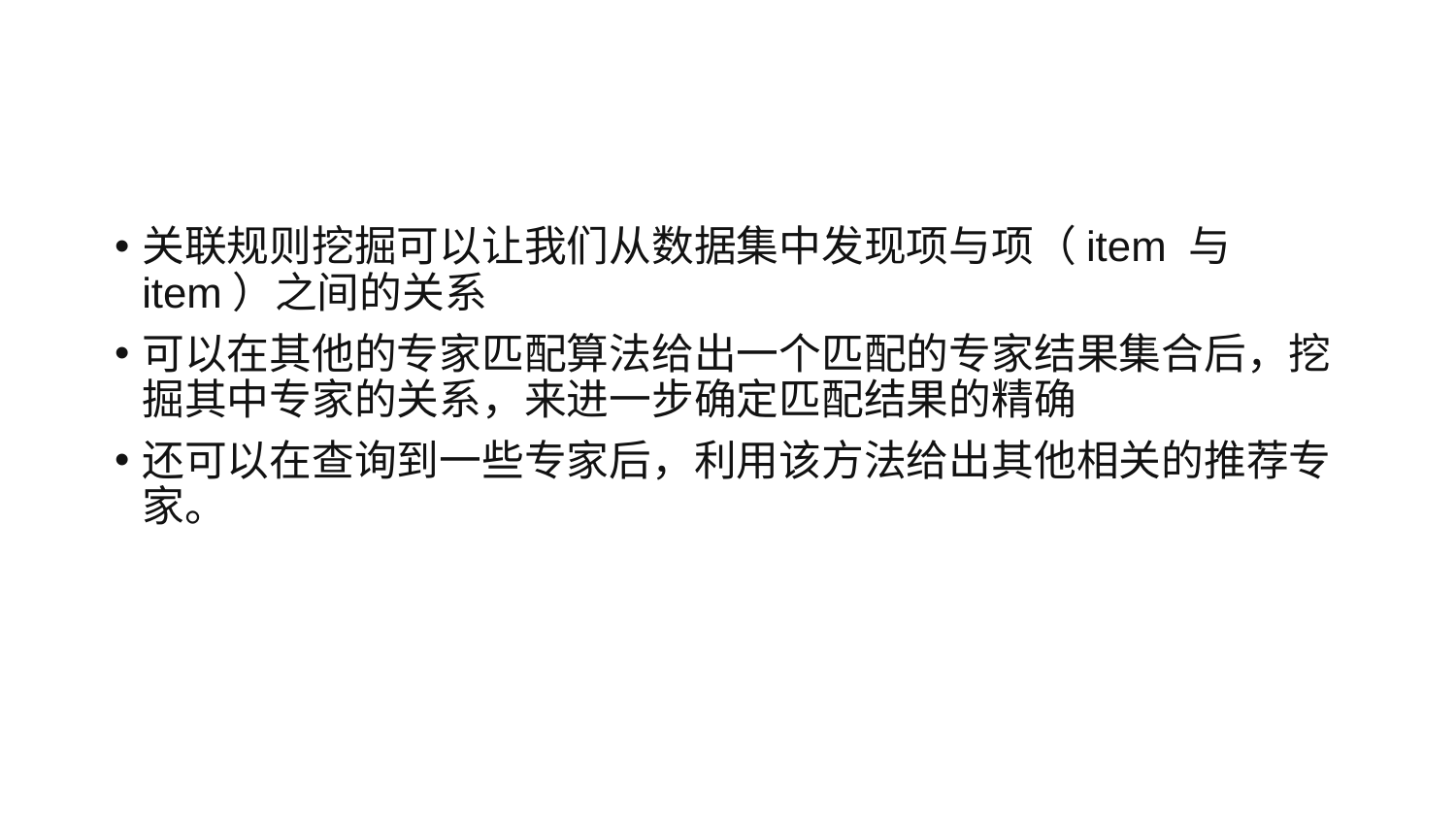

关联规则挖掘可以让我们从数据集中发现项与项（item 与 item）之间的关系
可以在其他的专家匹配算法给出一个匹配的专家结果集合后，挖掘其中专家的关系，来进一步确定匹配结果的精确
还可以在查询到一些专家后，利用该方法给出其他相关的推荐专家。